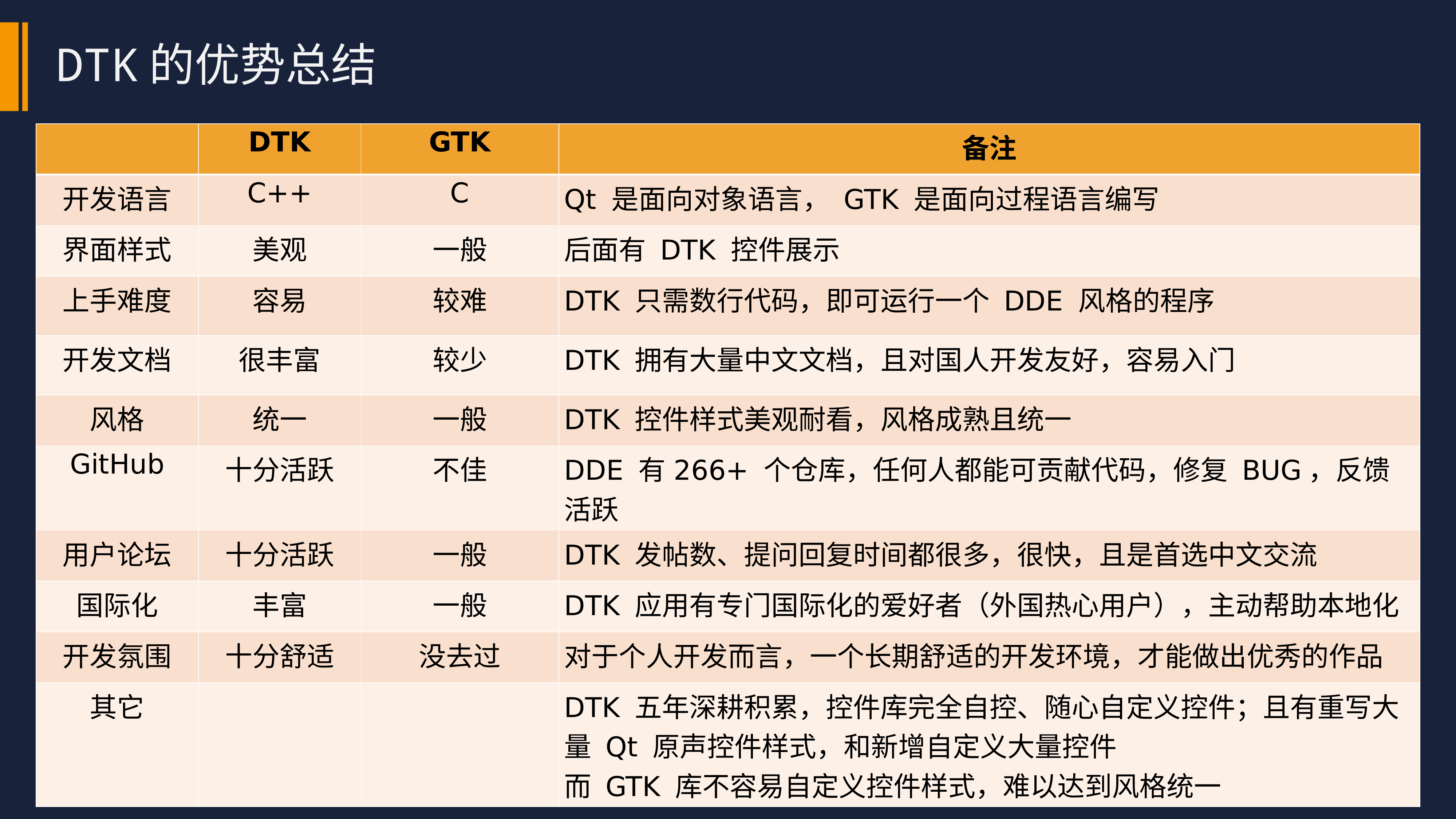

# DTK的优势总结
|  | DTK | GTK | 备注 |
| --- | --- | --- | --- |
| 开发语言 | C++ | C | Qt 是面向对象语言， GTK 是面向过程语言编写 |
| 界面样式 | 美观 | 一般 | 后面有 DTK 控件展示 |
| 上手难度 | 容易 | 较难 | DTK 只需数行代码，即可运行一个 DDE 风格的程序 |
| 开发文档 | 很丰富 | 较少 | DTK 拥有大量中文文档，且对国人开发友好，容易入门 |
| 风格 | 统一 | 一般 | DTK 控件样式美观耐看，风格成熟且统一 |
| GitHub | 十分活跃 | 不佳 | DDE 有266+ 个仓库，任何人都能可贡献代码，修复 BUG，反馈活跃 |
| 用户论坛 | 十分活跃 | 一般 | DTK 发帖数、提问回复时间都很多，很快，且是首选中文交流 |
| 国际化 | 丰富 | 一般 | DTK 应用有专门国际化的爱好者（外国热心用户），主动帮助本地化 |
| 开发氛围 | 十分舒适 | 没去过 | 对于个人开发而言，一个长期舒适的开发环境，才能做出优秀的作品 |
| 其它 |  |  | DTK 五年深耕积累，控件库完全自控、随心自定义控件；且有重写大量 Qt 原声控件样式，和新增自定义大量控件 而 GTK 库不容易自定义控件样式，难以达到风格统一 |